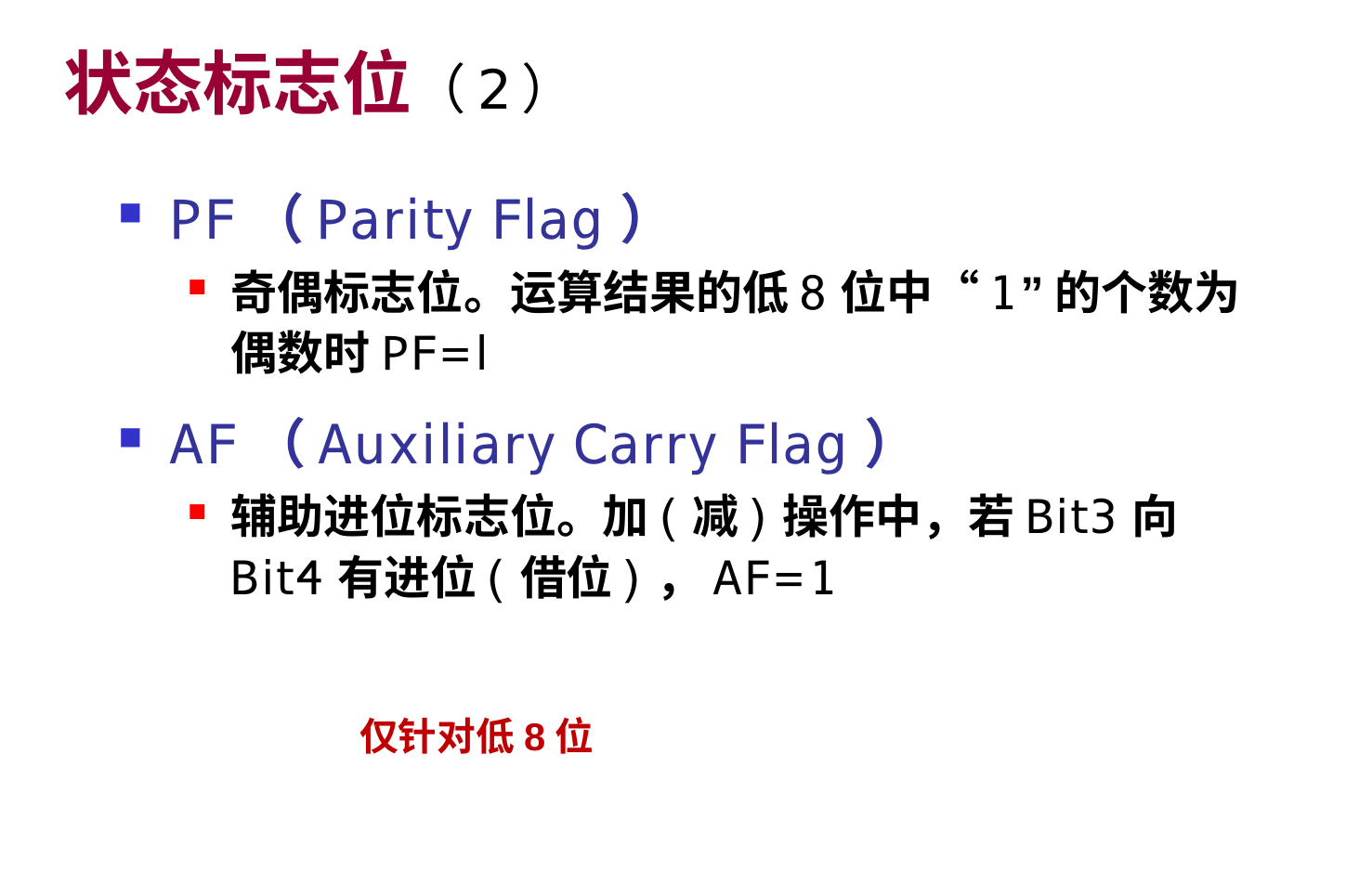

# 状态标志位（2）
PF（Parity Flag）
奇偶标志位。运算结果的低8位中“1”的个数为偶数时PF=l
AF（Auxiliary Carry Flag）
辅助进位标志位。加(减)操作中，若Bit3向Bit4有进位(借位)，AF=1

仅针对低8位
48